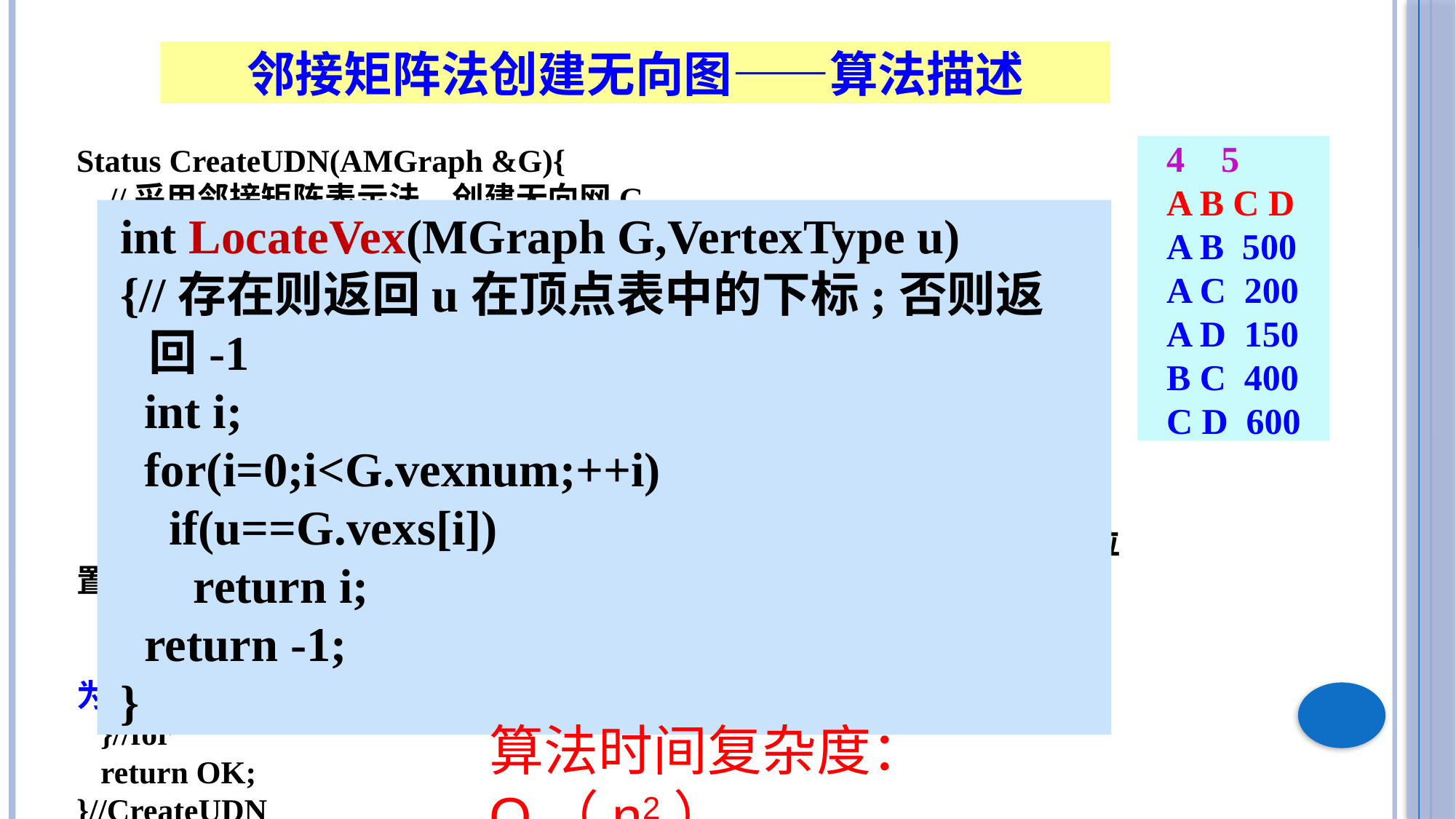

邻接矩阵法创建无向图——算法描述
Status CreateUDN(AMGraph &G){
    //采用邻接矩阵表示法，创建无向网G
    cin>>G.vexnum>>G.arcnum; 	//输入总顶点数，总边数
    for(i = 0; i<G.vexnum; ++i)
      cin>>G.vexs[i];                        	//依次输入点的信息
    for(i = 0; i<G.vexnum;++i) 	//初始化邻接矩阵，边的权值均置为极大值
       for(j = 0; j<G.vexnum;++j)
         G.arcs[i][j] = MaxInt;
    for(k = 0; k<G.arcnum;++k){                     //构造邻接矩阵
      cin>>v1>>v2>>w;                                 //输入一条边依附的顶点及权值
      i = LocateVex(G, v1);  j = LocateVex(G, v2);  //确定v1和v2在G中的位置
      G.arcs[i][j] = w;             //边<v1, v2>的权值置为w
      G.arcs[j][i] = G.arcs[i][j];            //置<v1, v2>的对称边<v2, v1>的权值为w
   }//for
   return OK;
}//CreateUDN
  4    5
  A B C D
  A B  500
  A C  200
  A D  150
  B C  400
  C D  600
 int LocateVex(MGraph G,VertexType u)
 {//存在则返回u在顶点表中的下标;否则返回-1
   int i;
   for(i=0;i<G.vexnum;++i)
     if(u==G.vexs[i])
       return i;
   return -1;
 }
算法时间复杂度：O（n2）